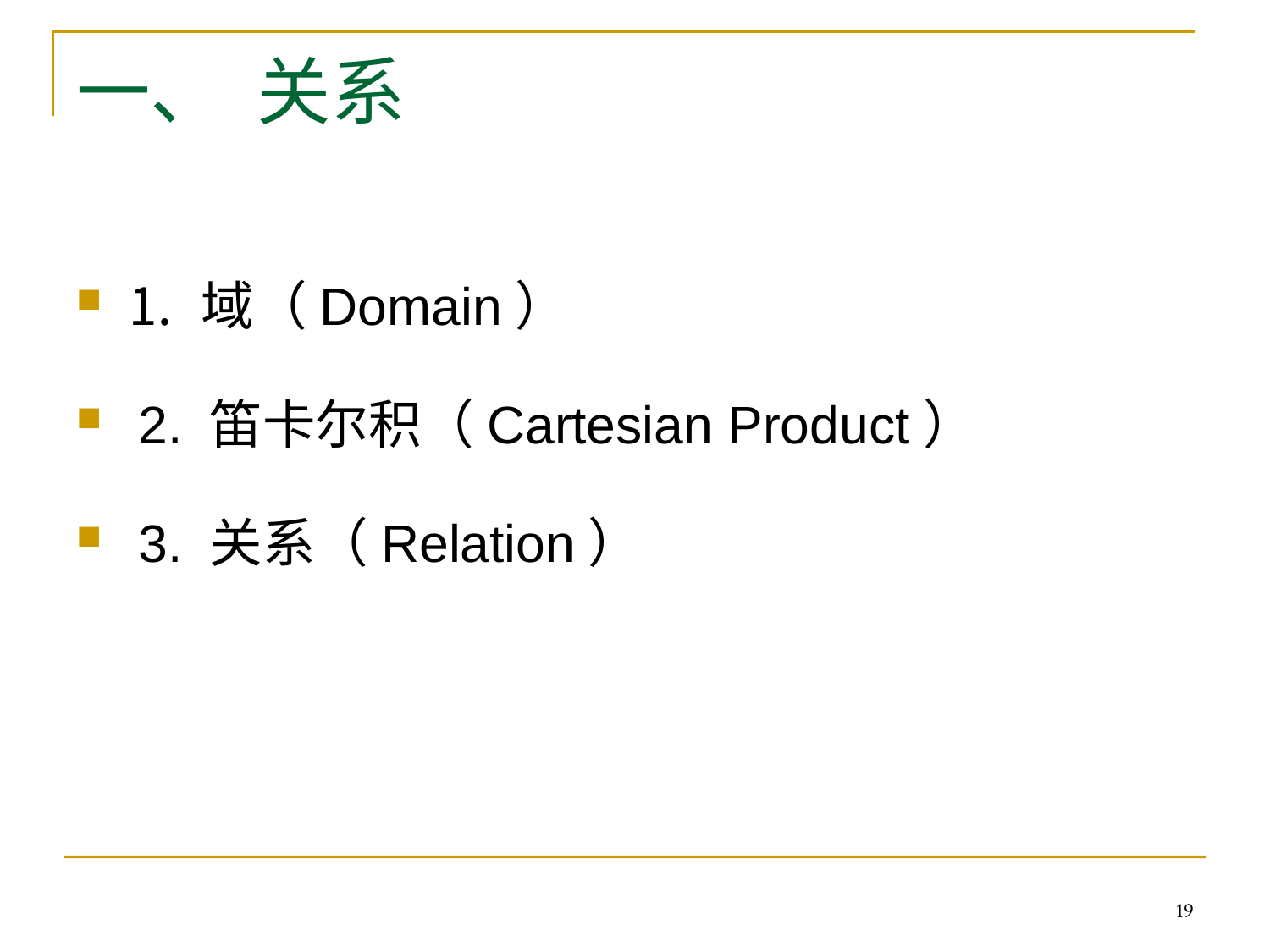

# 一、  关系
⒈ 域（Domain）
 2. 笛卡尔积（Cartesian Product）
 3. 关系（Relation）

19